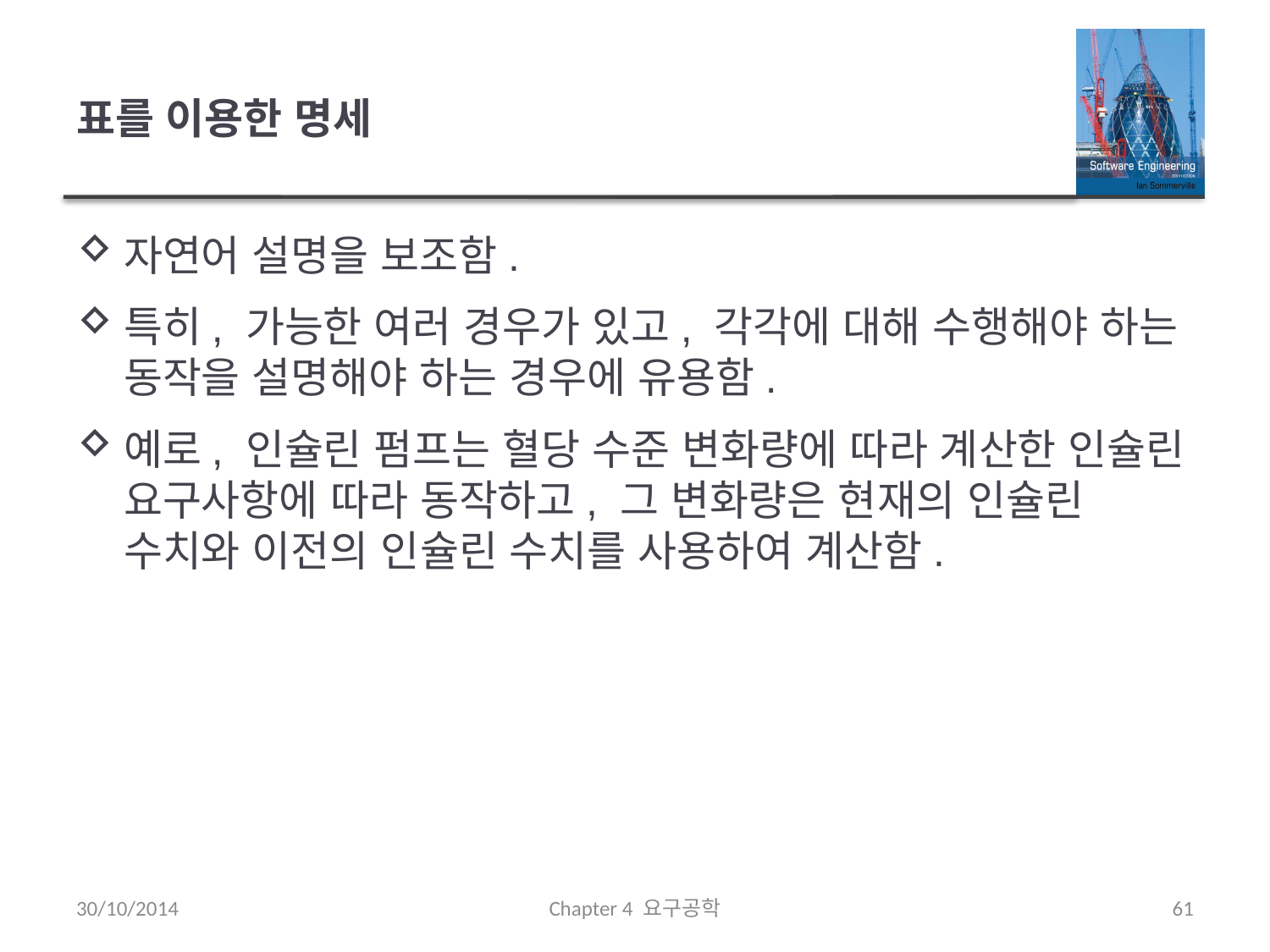

# 표를 이용한 명세
자연어 설명을 보조함.
특히, 가능한 여러 경우가 있고, 각각에 대해 수행해야 하는 동작을 설명해야 하는 경우에 유용함.
예로, 인슐린 펌프는 혈당 수준 변화량에 따라 계산한 인슐린 요구사항에 따라 동작하고, 그 변화량은 현재의 인슐린 수치와 이전의 인슐린 수치를 사용하여 계산함.
30/10/2014
Chapter 4 요구공학
61